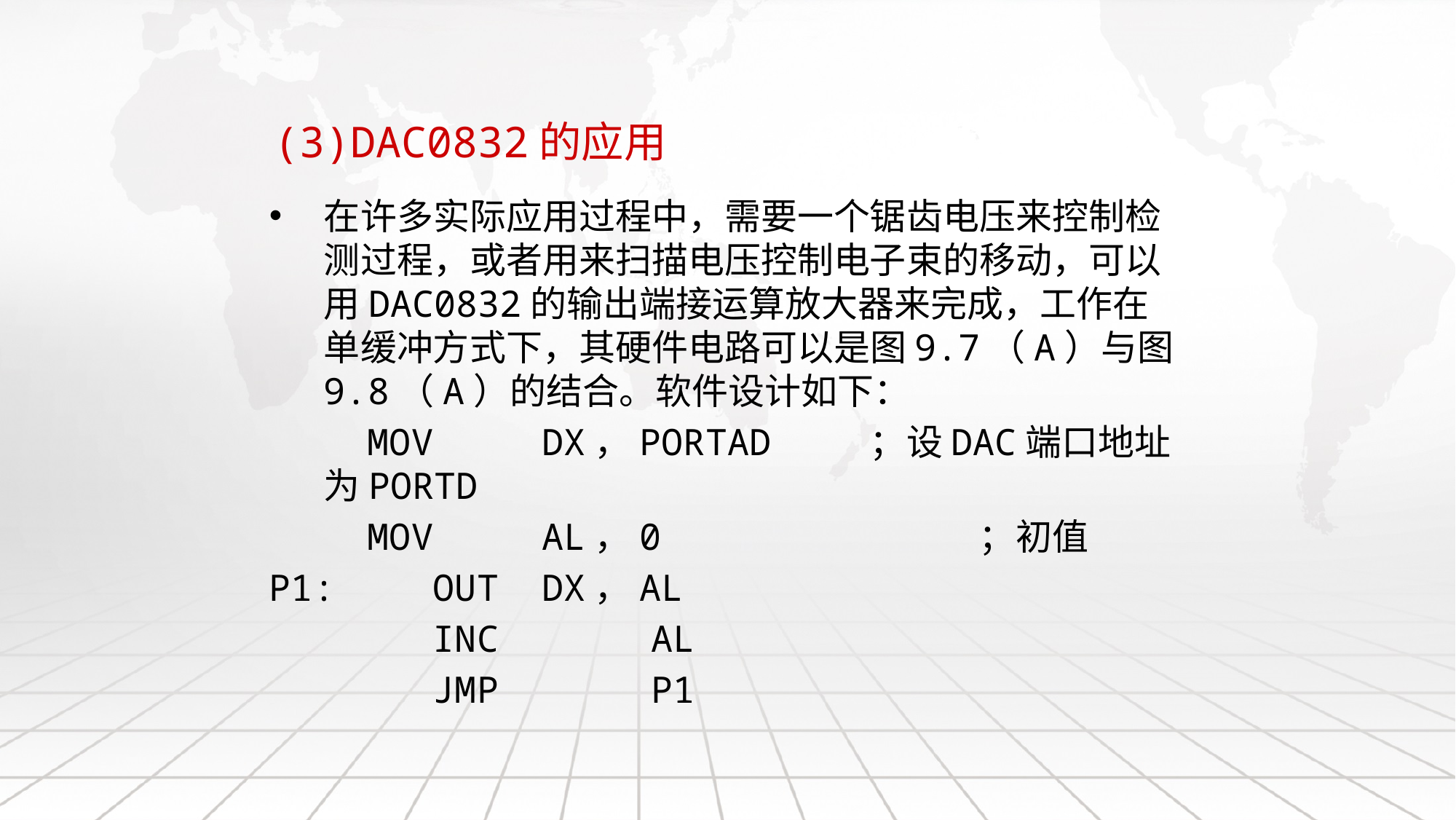

# (3)DAC0832的应用
在许多实际应用过程中，需要一个锯齿电压来控制检测过程，或者用来扫描电压控制电子束的移动，可以用DAC0832的输出端接运算放大器来完成，工作在单缓冲方式下，其硬件电路可以是图9.7（A）与图9.8（A）的结合。软件设计如下：
	  MOV	DX，PORTAD	；设DAC端口地址为PORTD
	  MOV	AL，0			；初值
P1:	OUT	DX，AL
		INC		AL
		JMP		P1